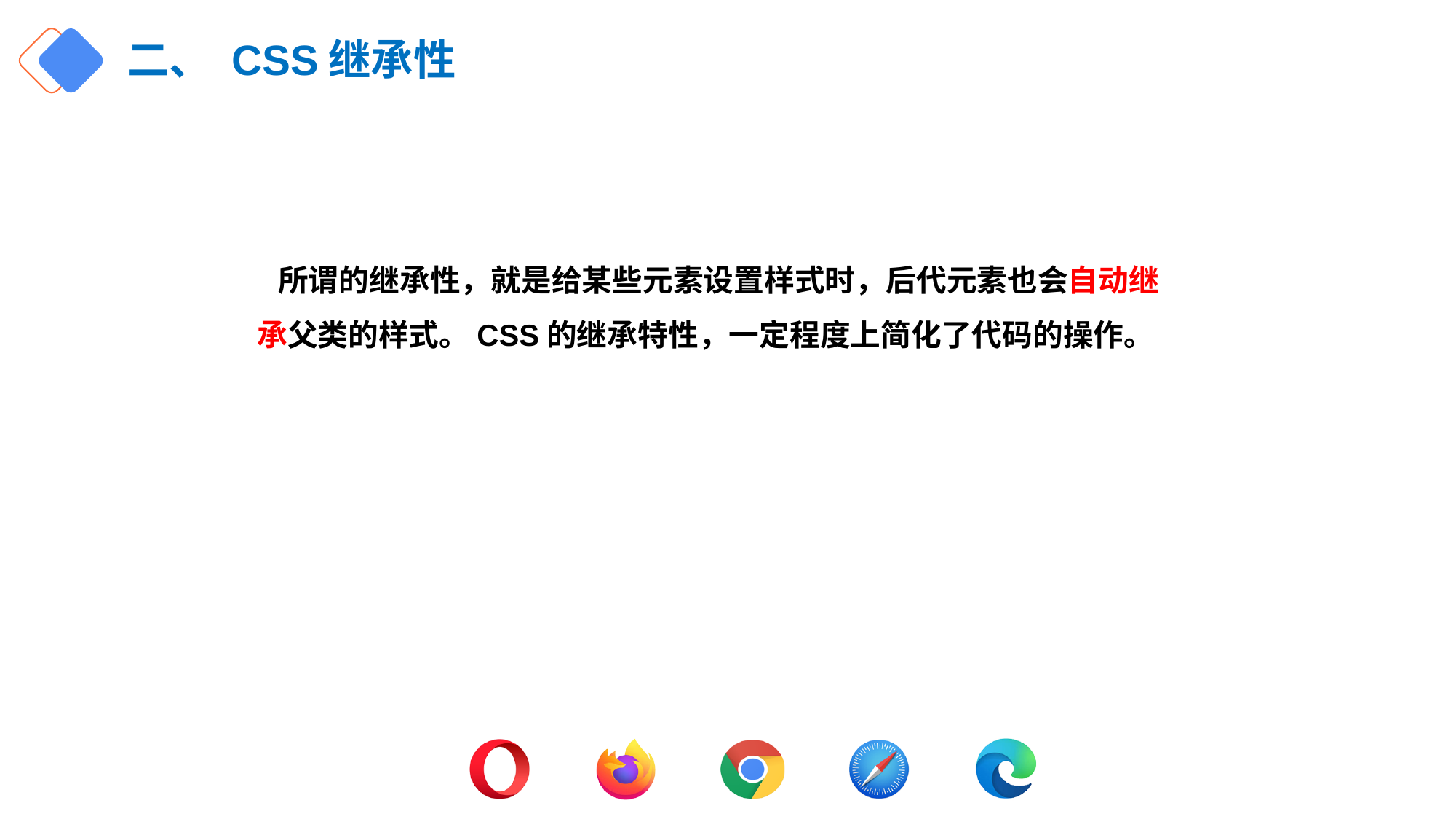

# 二、 CSS继承性
  所谓的继承性，就是给某些元素设置样式时，后代元素也会自动继承父类的样式。CSS的继承特性，一定程度上简化了代码的操作。